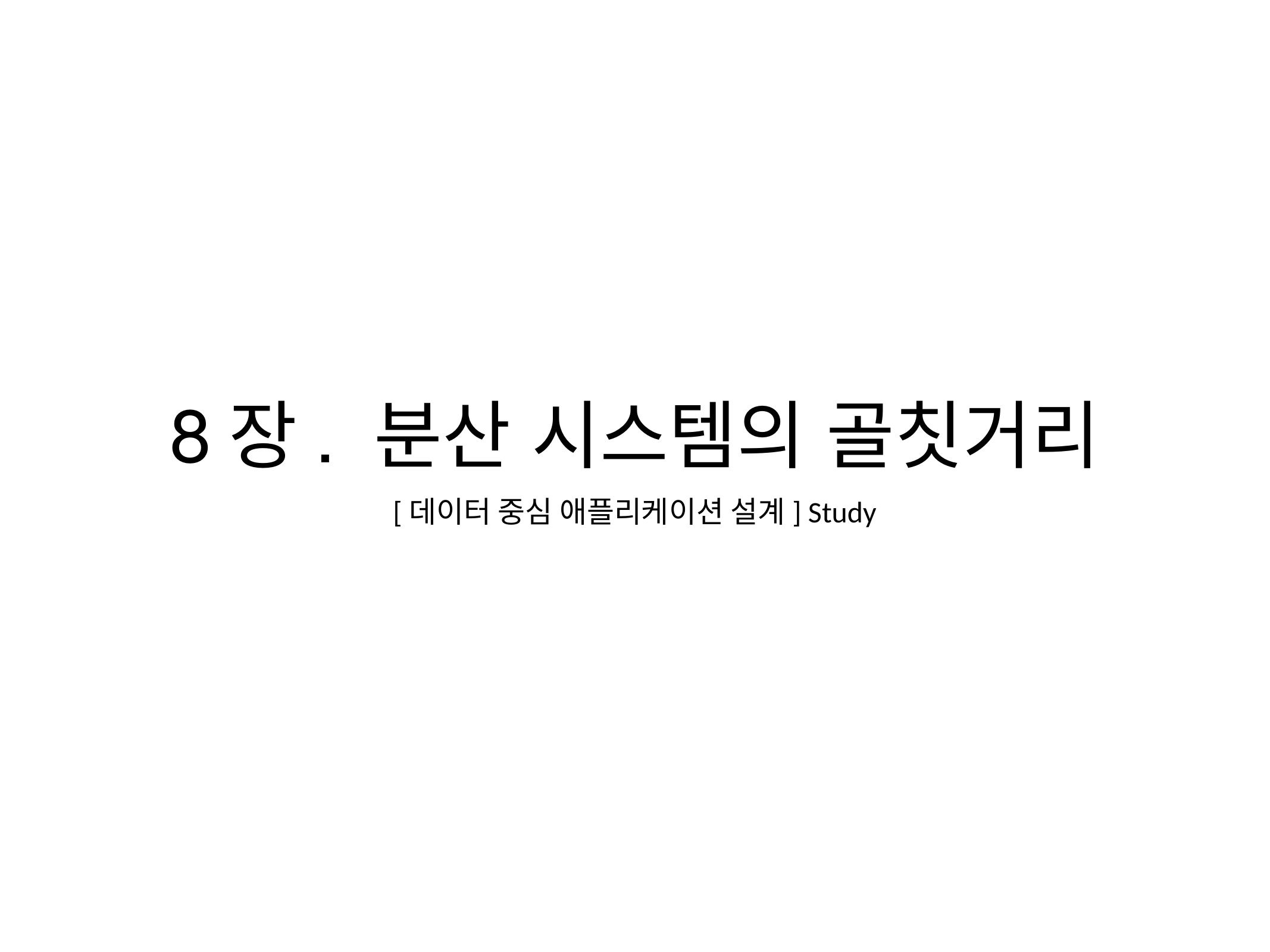

# 8장. 분산 시스템의 골칫거리
[데이터 중심 애플리케이션 설계] Study